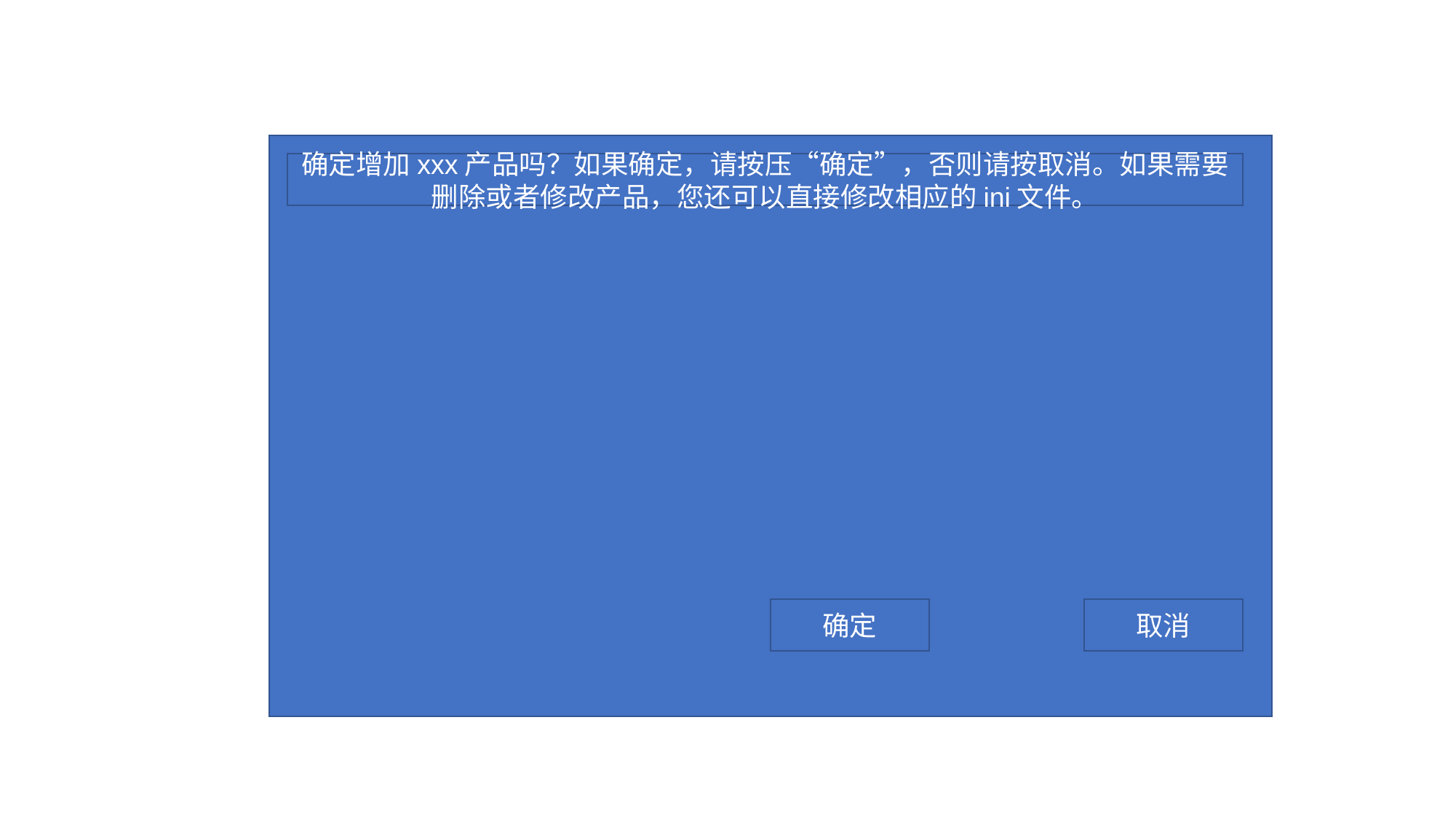

确定增加xxx产品吗？如果确定，请按压“确定”，否则请按取消。如果需要删除或者修改产品，您还可以直接修改相应的ini文件。
确定
取消